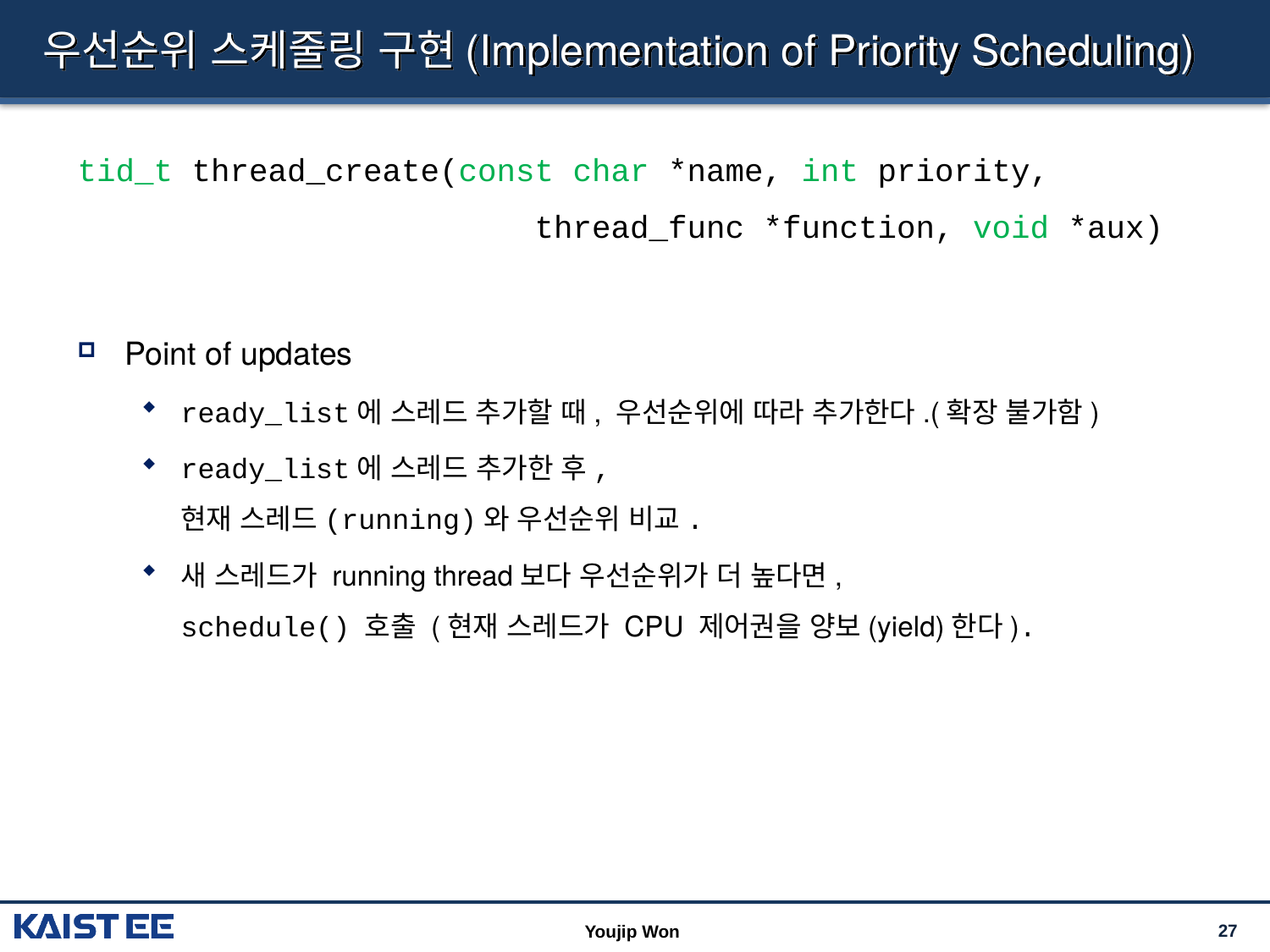

# 우선순위 스케줄링 구현(Implementation of Priority Scheduling)
tid_t thread_create(const char *name, int priority,
			    thread_func *function, void *aux)

Point of updates
ready_list에 스레드 추가할 때, 우선순위에 따라 추가한다.(확장 불가함)
ready_list에 스레드 추가한 후,
현재 스레드(running)와 우선순위 비교.
새 스레드가 running thread보다 우선순위가 더 높다면,
schedule() 호출 (현재 스레드가 CPU 제어권을 양보(yield)한다).
Youjip Won
27